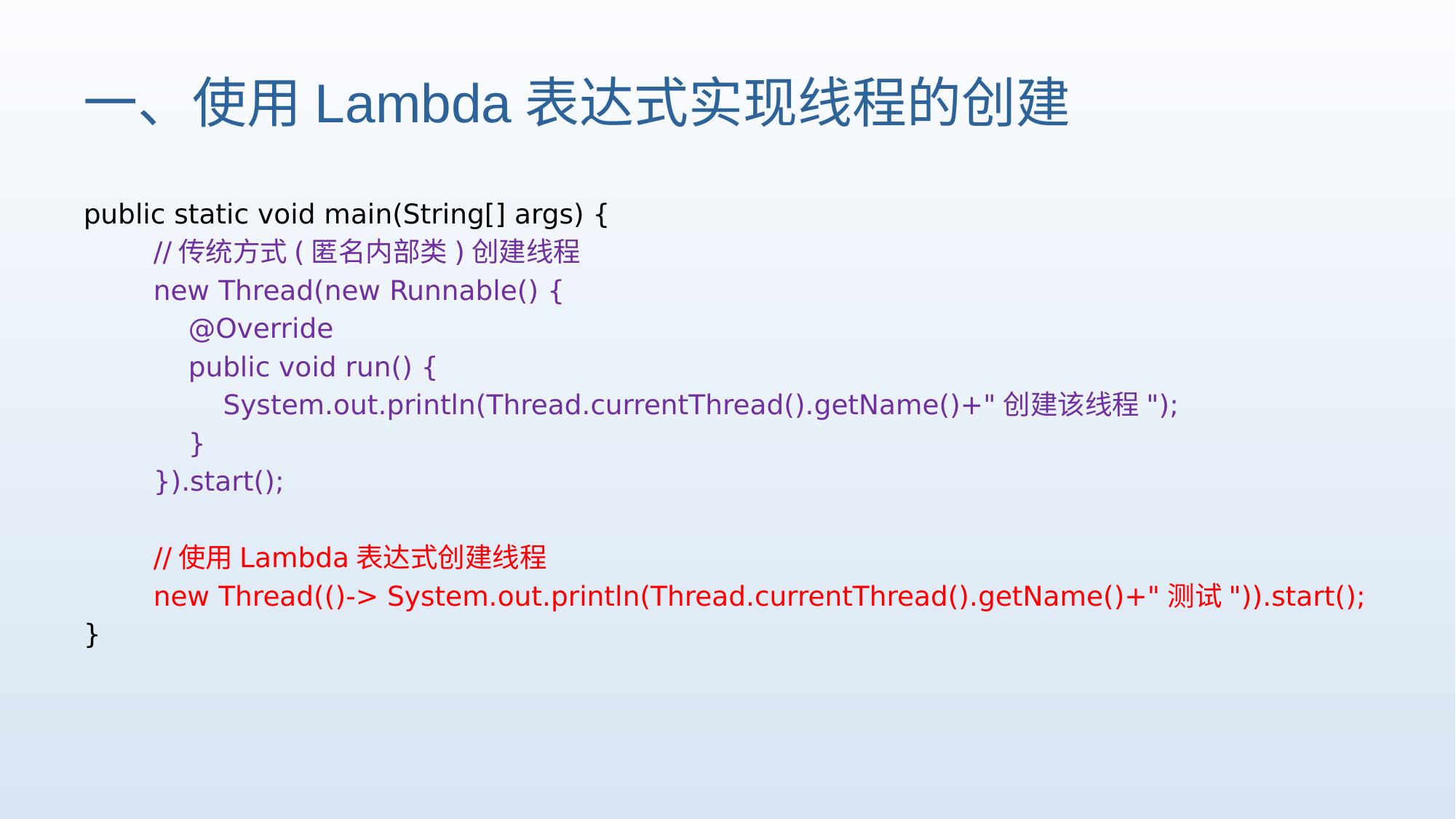

# 一、使用Lambda表达式实现线程的创建
public static void main(String[] args) {
        //传统方式(匿名内部类)创建线程
        new Thread(new Runnable() {
            @Override
            public void run() {
                System.out.println(Thread.currentThread().getName()+"创建该线程");
            }
        }).start();

        //使用Lambda表达式创建线程
        new Thread(()-> System.out.println(Thread.currentThread().getName()+"测试")).start();
}